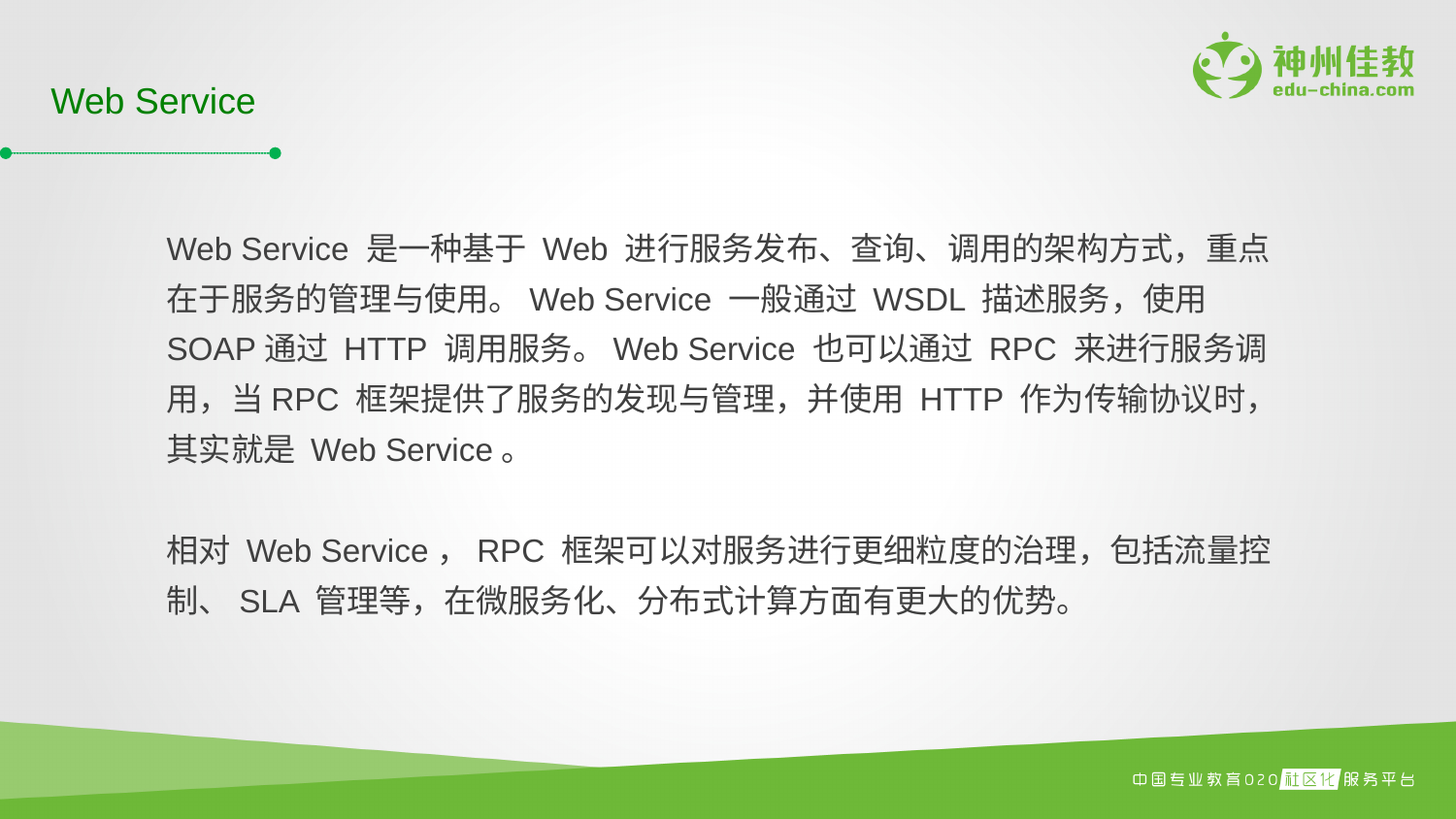

Web Service

Web Service 是一种基于 Web 进行服务发布、查询、调用的架构方式，重点在于服务的管理与使用。Web Service 一般通过 WSDL 描述服务，使用 SOAP通过 HTTP 调用服务。Web Service 也可以通过 RPC 来进行服务调用，当RPC 框架提供了服务的发现与管理，并使用 HTTP 作为传输协议时，其实就是 Web Service。

相对 Web Service，RPC 框架可以对服务进行更细粒度的治理，包括流量控制、SLA 管理等，在微服务化、分布式计算方面有更大的优势。